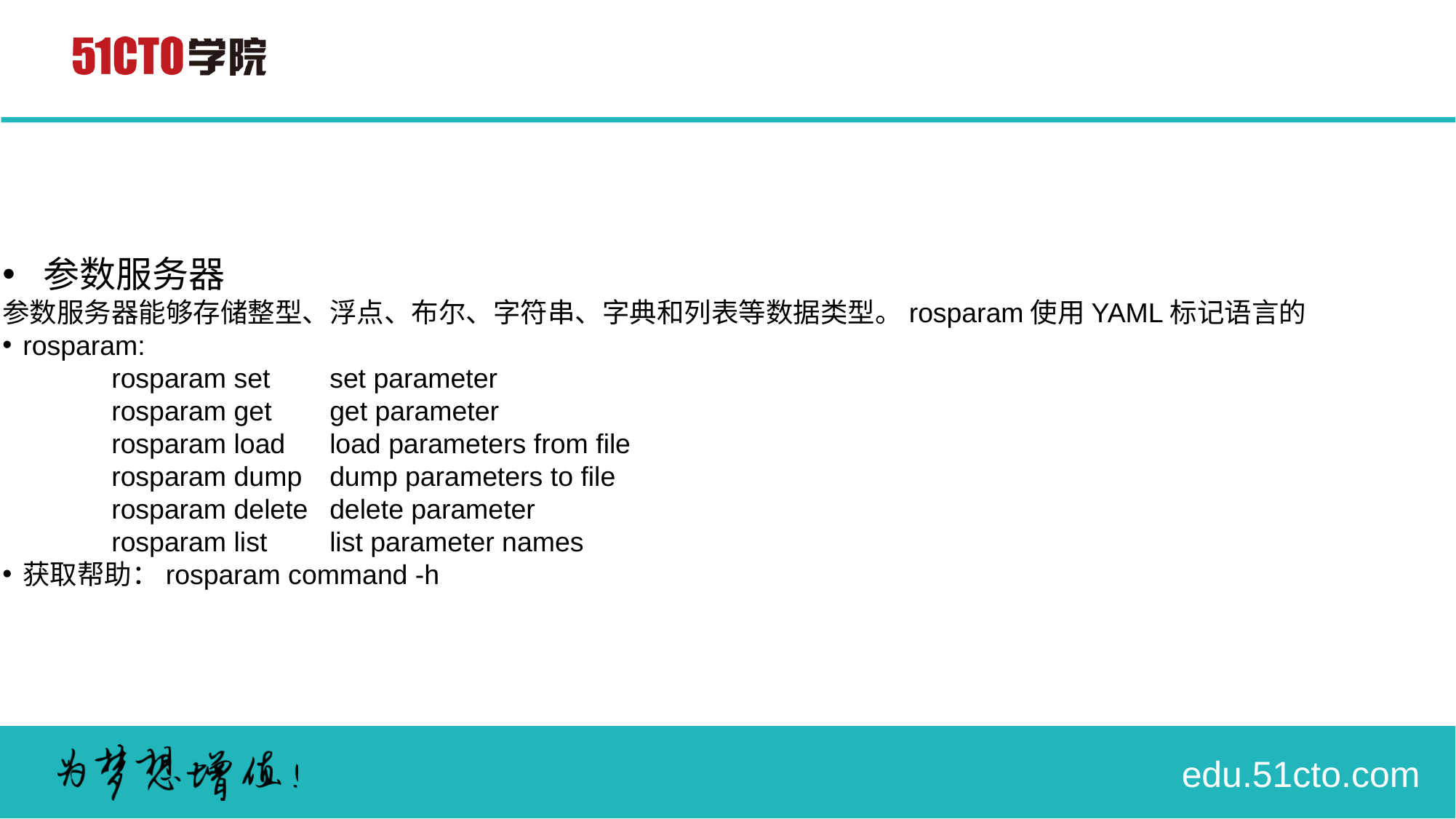

# 参数服务器
参数服务器能够存储整型、浮点、布尔、字符串、字典和列表等数据类型。rosparam使用YAML标记语言的
rosparam:
	rosparam set	set parameter
	rosparam get	get parameter
	rosparam load	load parameters from file
	rosparam dump	dump parameters to file
	rosparam delete	delete parameter
	rosparam list	list parameter names
获取帮助：rosparam command -h